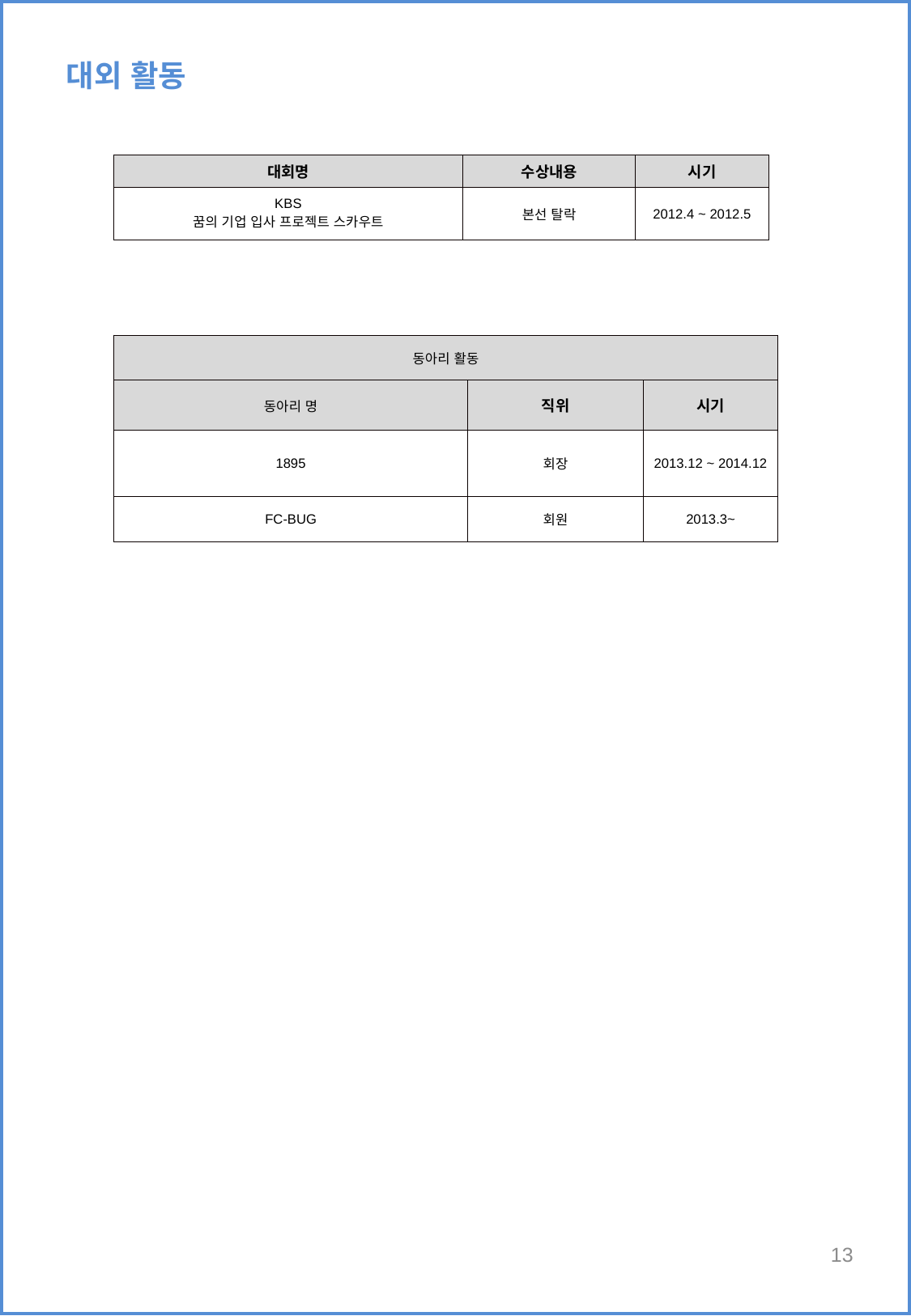

대외 활동
| 대회명 | 수상내용 | 시기 |
| --- | --- | --- |
| KBS 꿈의 기업 입사 프로젝트 스카우트 | 본선 탈락 | 2012.4 ~ 2012.5 |
| 동아리 활동 |  |  |
| --- | --- | --- |
| 동아리 명 | 직위 | 시기 |
| 1895 | 회장 | 2013.12 ~ 2014.12 |
| FC-BUG | 회원 | 2013.3~ |
13